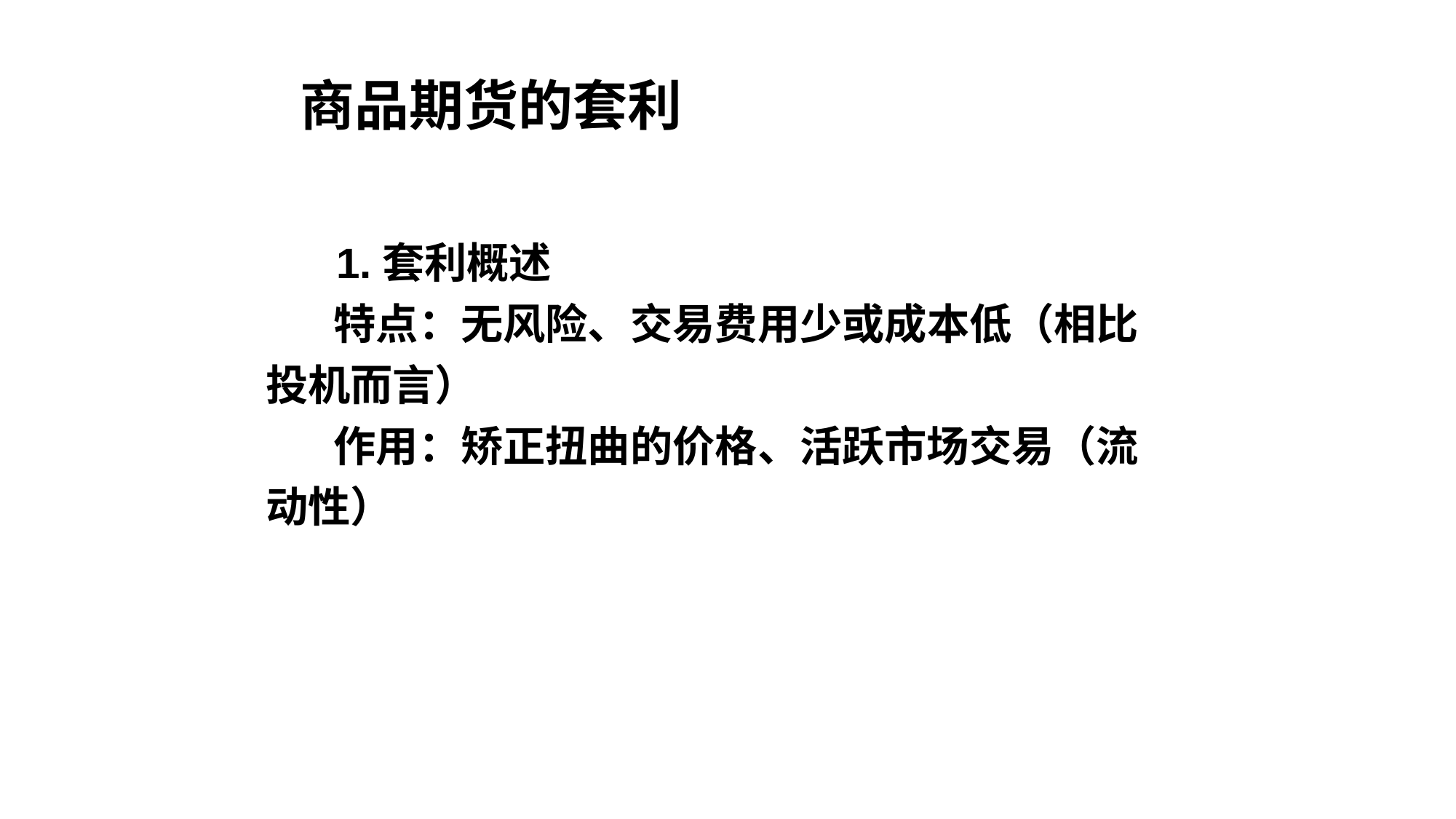

商品期货的套利
      1.套利概述
      特点：无风险、交易费用少或成本低（相比
投机而言）
      作用：矫正扭曲的价格、活跃市场交易（流
动性）